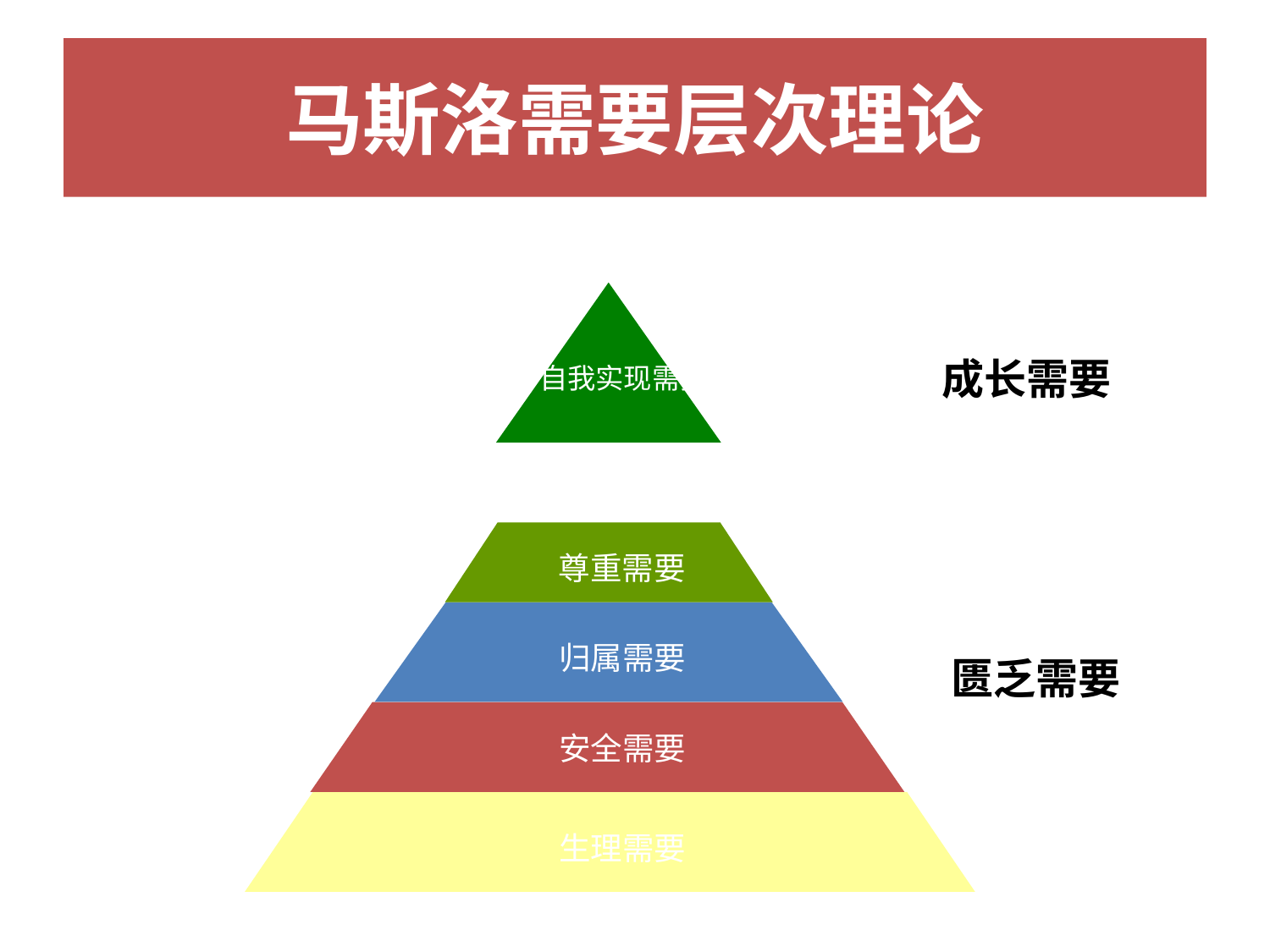

# 马斯洛需要层次理论

自我实现需要
成长需要

尊重需要

归属需要
匮乏需要

安全需要

生理需要